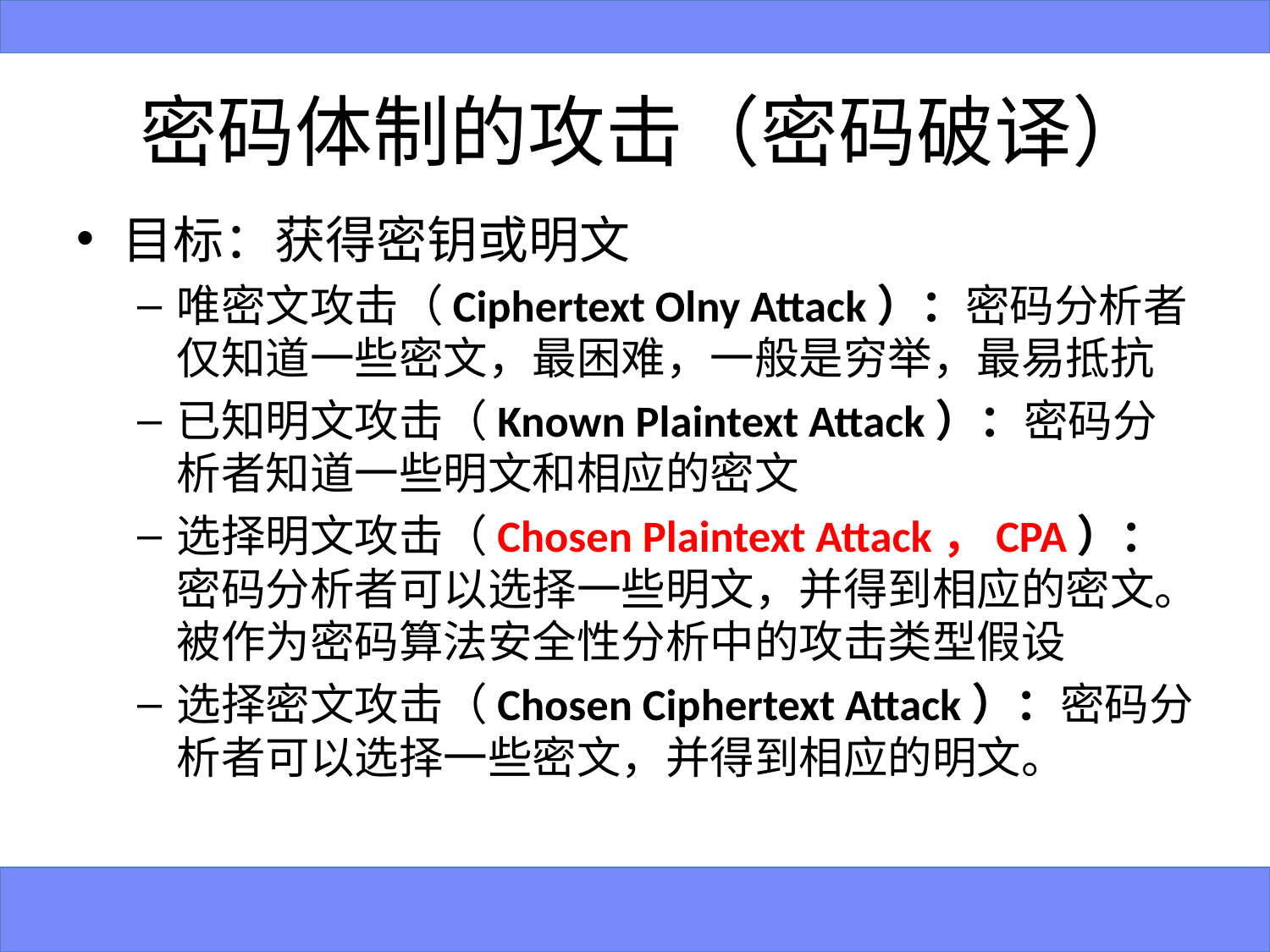

# 密码体制的攻击（密码破译）
目标：获得密钥或明文
唯密文攻击（Ciphertext Olny Attack）：密码分析者仅知道一些密文，最困难，一般是穷举，最易抵抗
已知明文攻击（Known Plaintext Attack）：密码分析者知道一些明文和相应的密文
选择明文攻击（Chosen Plaintext Attack，CPA）：密码分析者可以选择一些明文，并得到相应的密文。被作为密码算法安全性分析中的攻击类型假设
选择密文攻击（Chosen Ciphertext Attack）：密码分析者可以选择一些密文，并得到相应的明文。

13